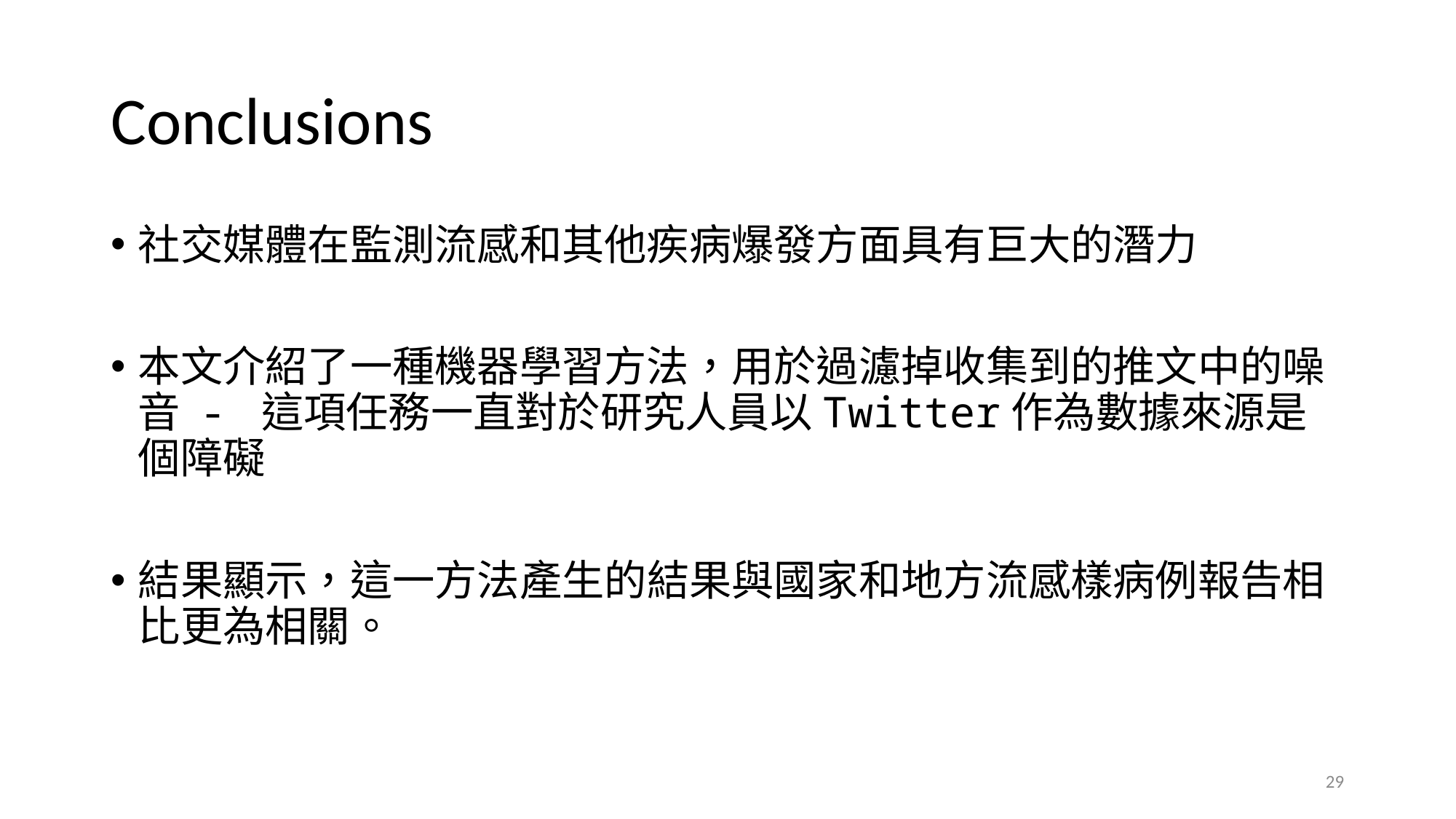

# Conclusions
社交媒體在監測流感和其他疾病爆發方面具有巨大的潛力

本文介紹了一種機器學習方法，用於過濾掉收集到的推文中的噪音 - 這項任務一直對於研究人員以Twitter作為數據來源是個障礙

結果顯示，這一方法產生的結果與國家和地方流感樣病例報告相比更為相關。
29